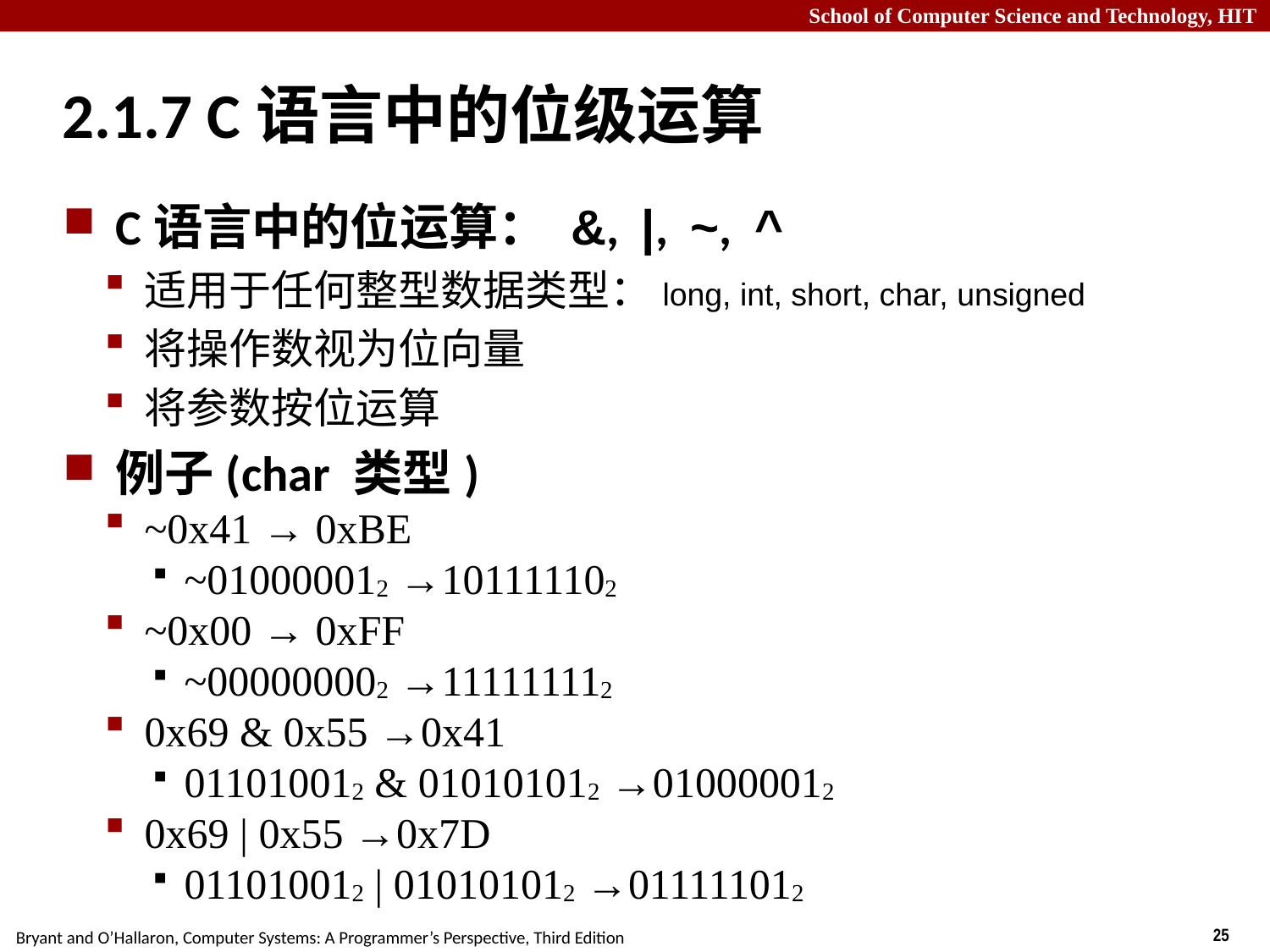

# 2.1.7 C语言中的位级运算
C语言中的位运算： &,  |,  ~,  ^
适用于任何整型数据类型：long, int, short, char, unsigned
将操作数视为位向量
将参数按位运算
例子(char 类型)
~0x41 → 0xBE
~010000012 →101111102
~0x00 → 0xFF
~000000002 →111111112
0x69 & 0x55 →0x41
011010012 & 010101012 →010000012
0x69 | 0x55 →0x7D
011010012 | 010101012 →011111012